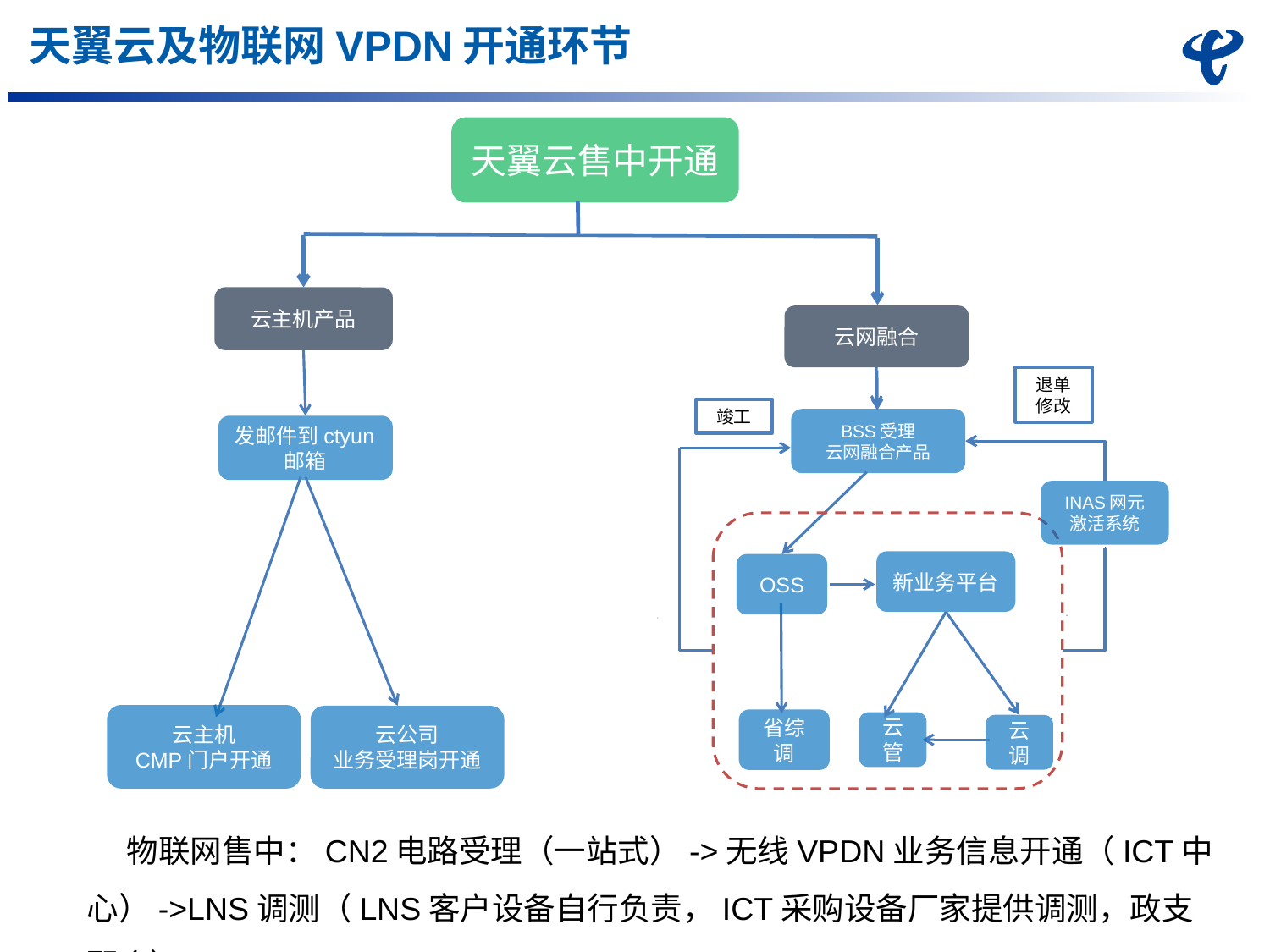

# 天翼云及物联网VPDN开通环节
天翼云售中开通
云主机产品
云网融合
退单
修改
竣工
BSS受理
云网融合产品
发邮件到ctyun邮箱
INAS网元激活系统

新业务平台
OSS
N
Y
云主机
CMP门户开通
云公司
业务受理岗开通
省综调
云管
云调
物联网售中：CN2电路受理（一站式）->无线VPDN业务信息开通（ICT中心）->LNS调测（LNS客户设备自行负责，ICT采购设备厂家提供调测，政支配合）